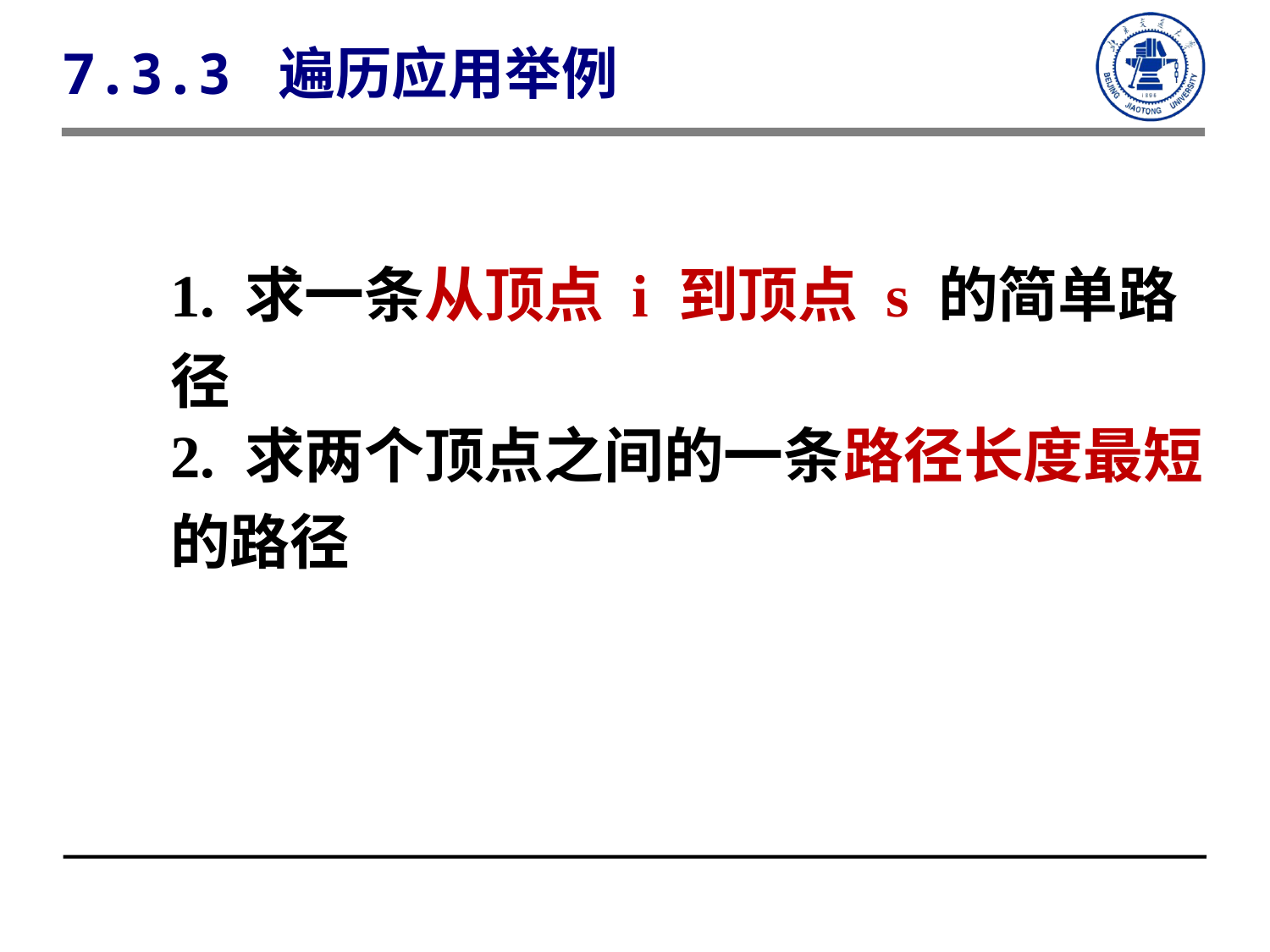

7.3.3 遍历应用举例
1. 求一条从顶点 i 到顶点 s 的简单路径
2. 求两个顶点之间的一条路径长度最短的路径